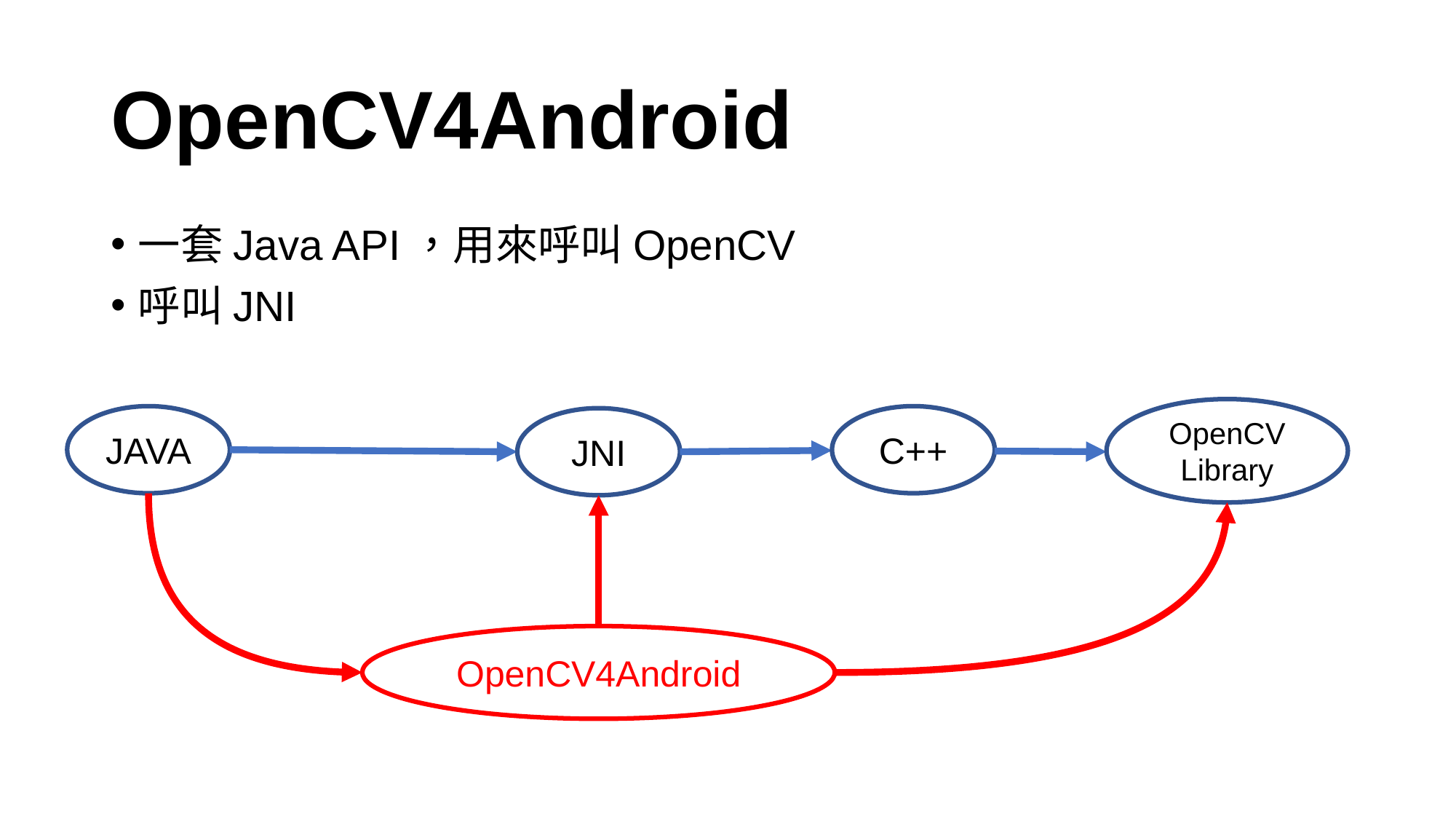

# OpenCV4Android
一套Java API，用來呼叫OpenCV
呼叫JNI
OpenCV Library
JAVA
C++
JNI
OpenCV4Android